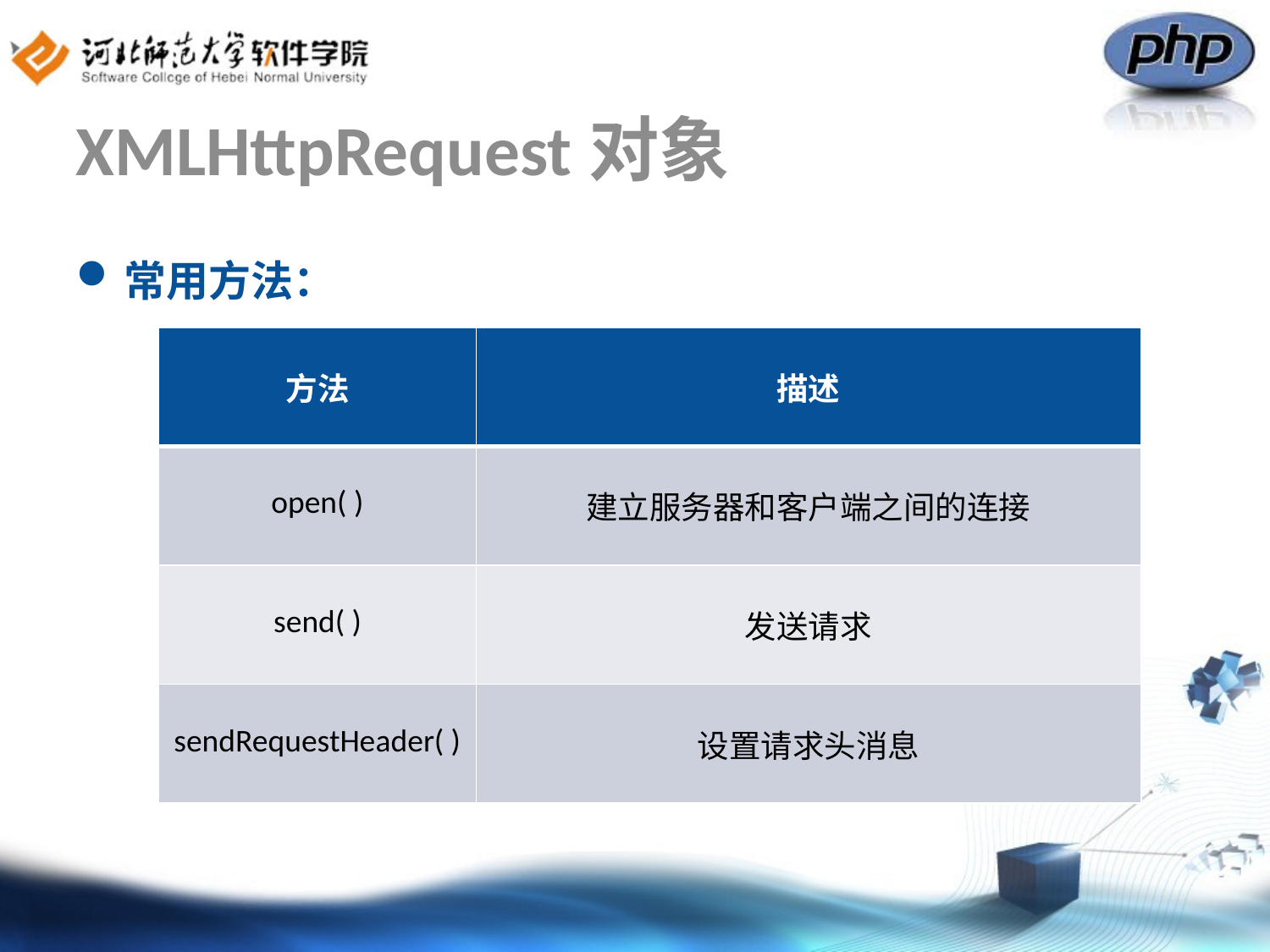

# XMLHttpRequest对象
常用方法：

| 方法 | 描述 |
| --- | --- |
| open( ) | 建立服务器和客户端之间的连接 |
| send( ) | 发送请求 |
| sendRequestHeader( ) | 设置请求头消息 |